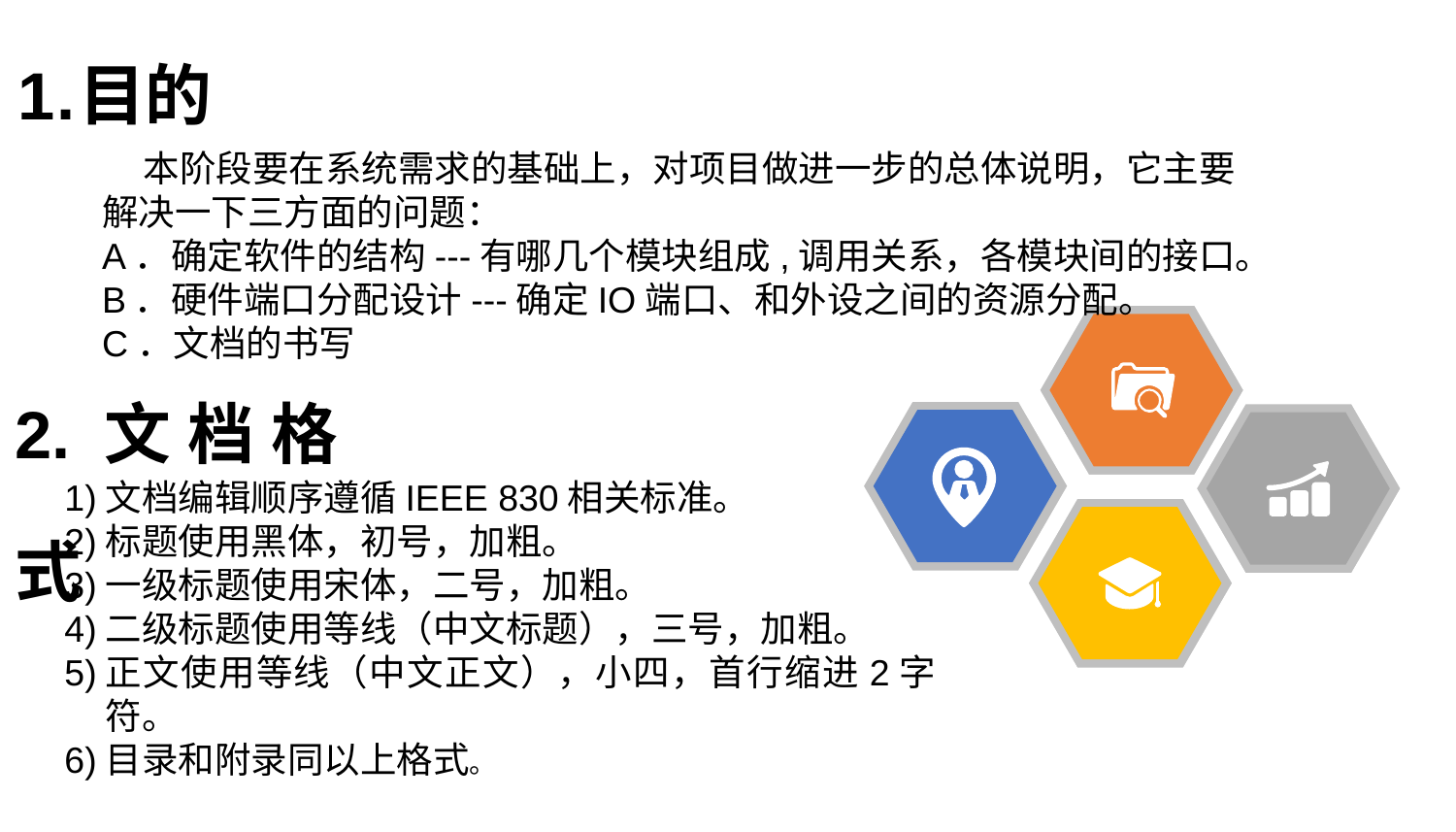

目的
    本阶段要在系统需求的基础上，对项目做进一步的总体说明，它主要解决一下三方面的问题：
A．确定软件的结构---有哪几个模块组成,调用关系，各模块间的接口。
B．硬件端口分配设计---确定IO端口、和外设之间的资源分配。
C．文档的书写

2.文档格式

文档编辑顺序遵循IEEE 830相关标准。
标题使用黑体，初号，加粗。
一级标题使用宋体，二号，加粗。
二级标题使用等线（中文标题），三号，加粗。
正文使用等线（中文正文），小四，首行缩进2字符。
目录和附录同以上格式。